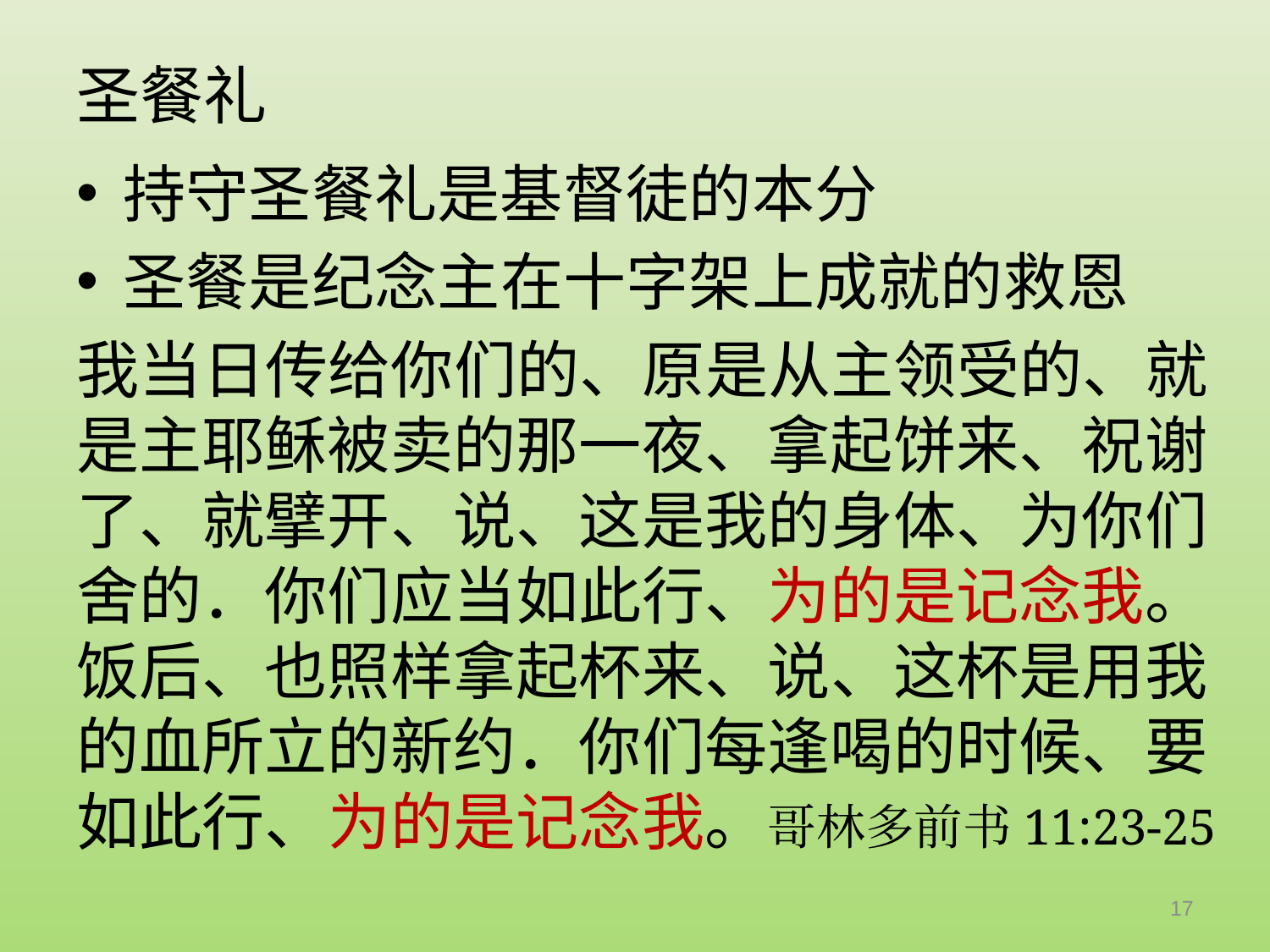

# 圣餐礼
持守圣餐礼是基督徒的本分
圣餐是纪念主在十字架上成就的救恩
我当日传给你们的、原是从主领受的、就是主耶稣被卖的那一夜、拿起饼来、祝谢了、就擘开、说、这是我的身体、为你们舍的．你们应当如此行、为的是记念我。饭后、也照样拿起杯来、说、这杯是用我的血所立的新约．你们每逢喝的时候、要如此行、为的是记念我。哥林多前书11:23-25
17